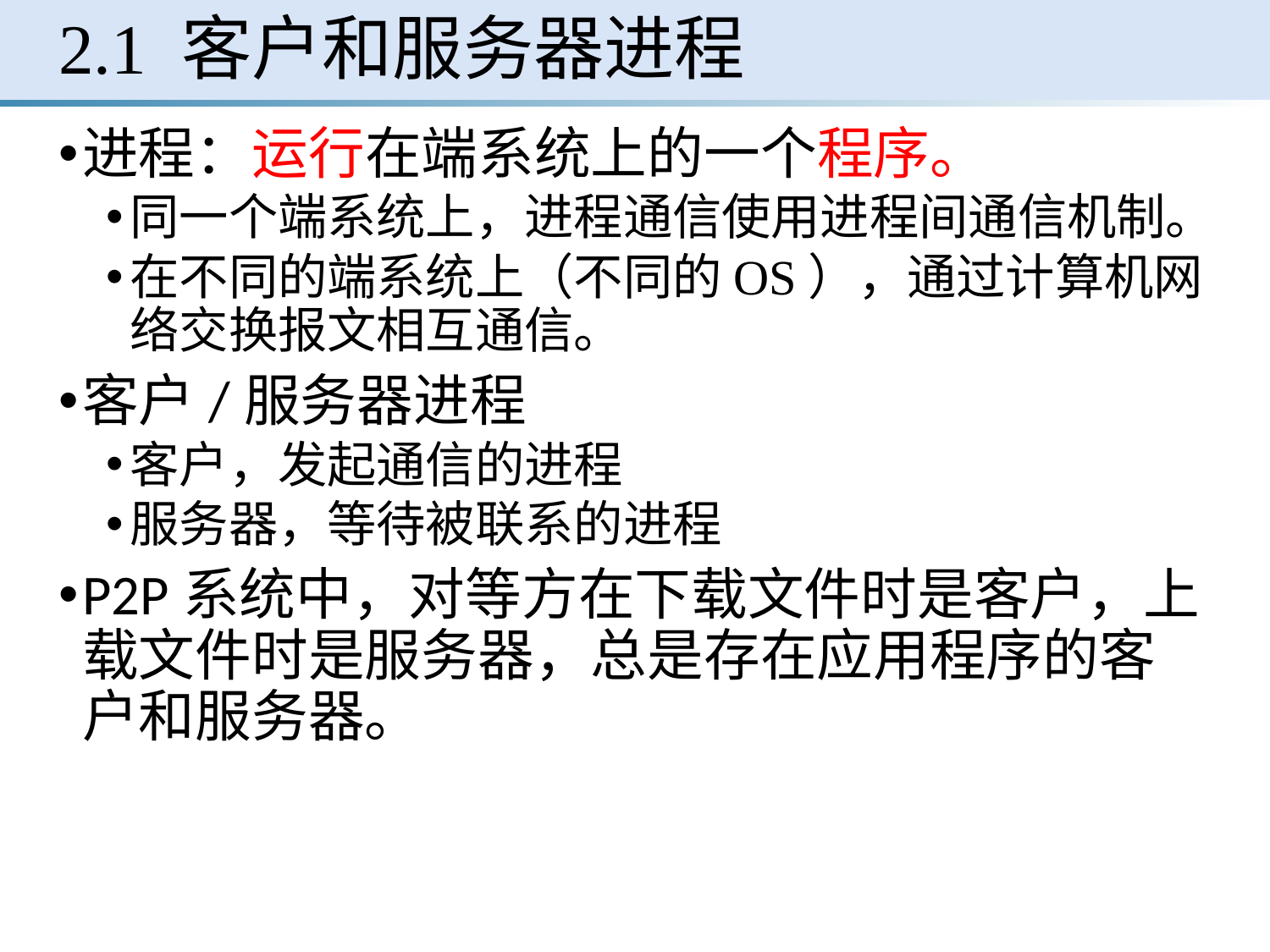

# 2.1 客户和服务器进程
进程：运行在端系统上的一个程序。
同一个端系统上，进程通信使用进程间通信机制。
在不同的端系统上（不同的OS），通过计算机网络交换报文相互通信。
客户/服务器进程
客户，发起通信的进程
服务器，等待被联系的进程
P2P系统中，对等方在下载文件时是客户，上载文件时是服务器，总是存在应用程序的客户和服务器。